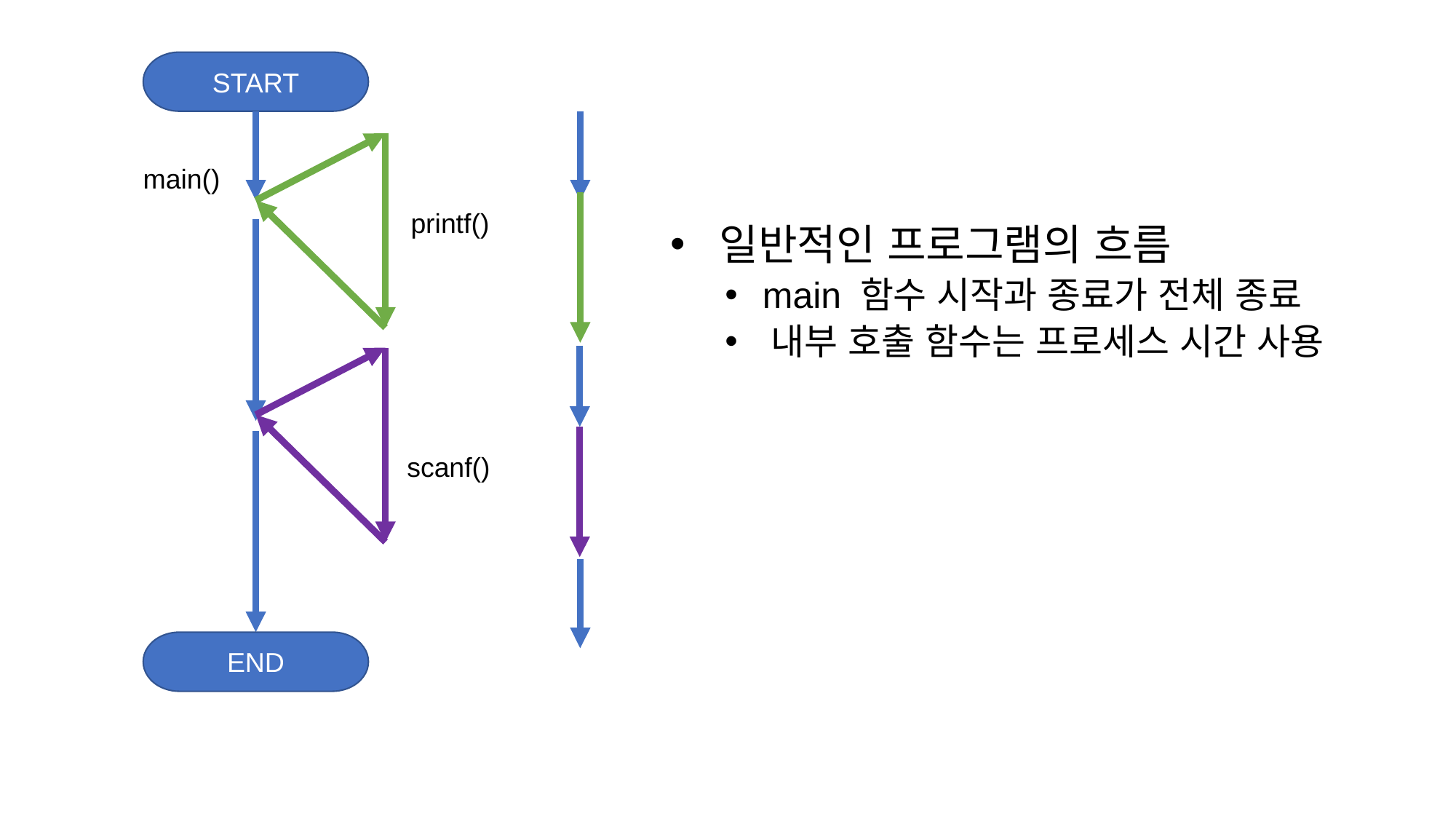

START
main()
printf()
 일반적인 프로그램의 흐름
 main 함수 시작과 종료가 전체 종료
 내부 호출 함수는 프로세스 시간 사용
scanf()
END